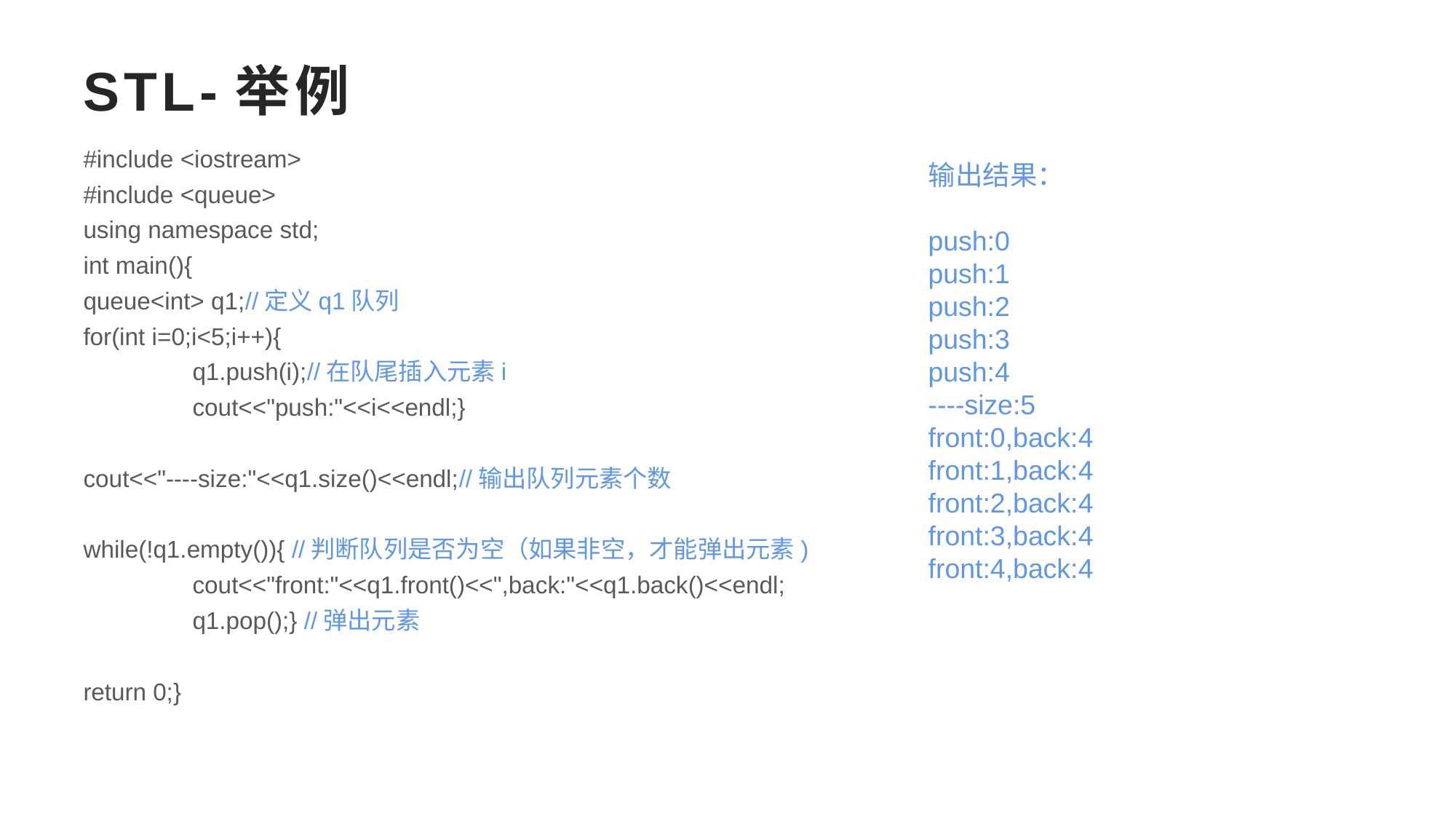

# STL-举例
#include <iostream>
#include <queue>
using namespace std;
int main(){
queue<int> q1;//定义q1队列
for(int i=0;i<5;i++){
	q1.push(i);//在队尾插入元素i
	cout<<"push:"<<i<<endl;}

cout<<"----size:"<<q1.size()<<endl;//输出队列元素个数

while(!q1.empty()){ //判断队列是否为空（如果非空，才能弹出元素)
    	cout<<"front:"<<q1.front()<<",back:"<<q1.back()<<endl;
   	q1.pop();} //弹出元素

return 0;}
输出结果：

push:0
push:1
push:2
push:3
push:4
----size:5
front:0,back:4
front:1,back:4
front:2,back:4
front:3,back:4
front:4,back:4